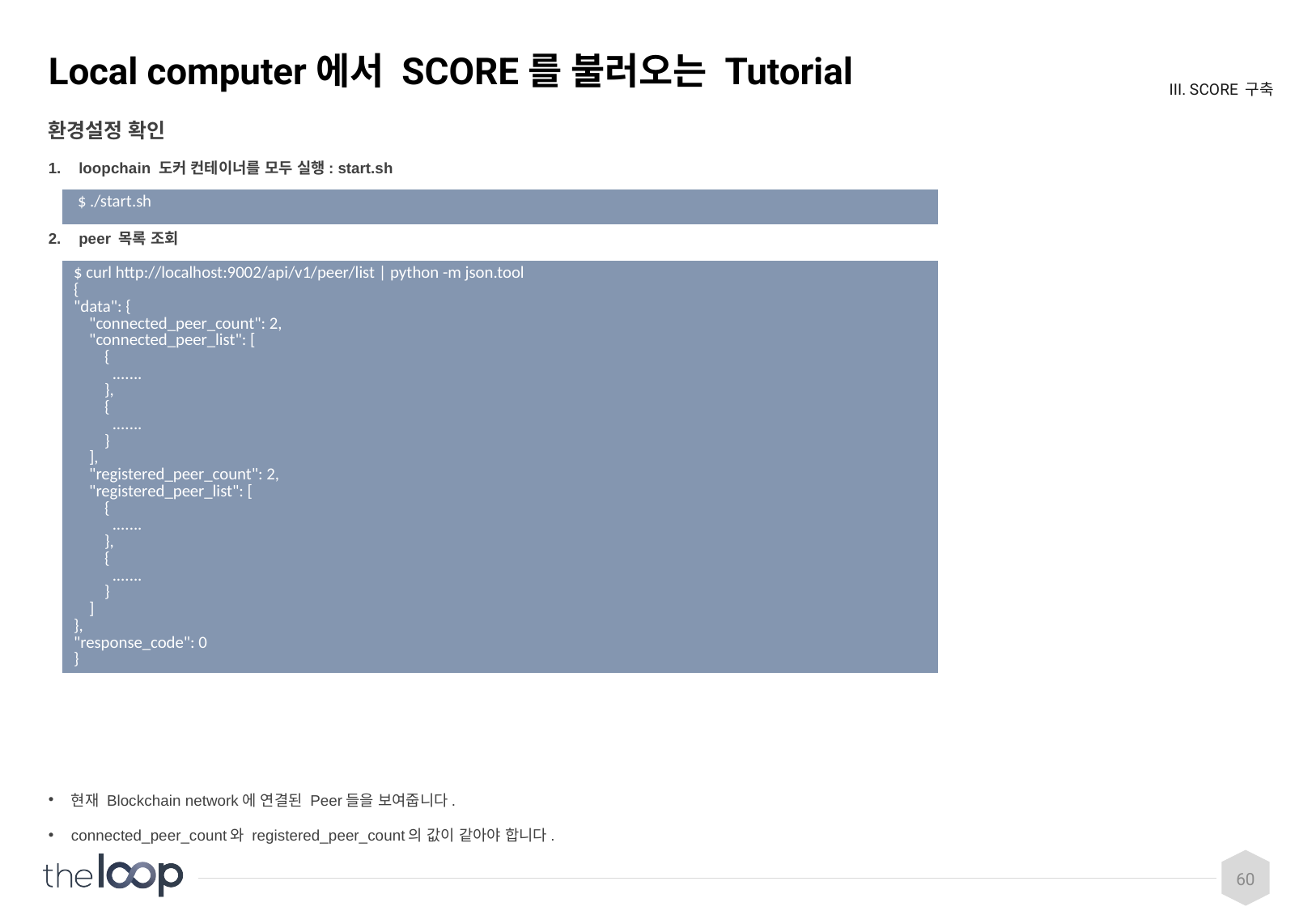

# Local computer에서 SCORE를 불러오는 Tutorial
III. SCORE 구축
환경설정 확인
loopchain 도커 컨테이너를 모두 실행: start.sh

peer 목록 조회

현재 Blockchain network에 연결된 Peer들을 보여줍니다.
connected_peer_count와 registered_peer_count의 값이 같아야 합니다.

| $ ./start.sh |
| --- |
| $ curl http://localhost:9002/api/v1/peer/list | python -m json.tool { "data": { "connected\_peer\_count": 2, "connected\_peer\_list": [ { ....... }, { ....... } ], "registered\_peer\_count": 2, "registered\_peer\_list": [ { ....... }, { ....... } ] }, "response\_code": 0 } |
| --- |
60